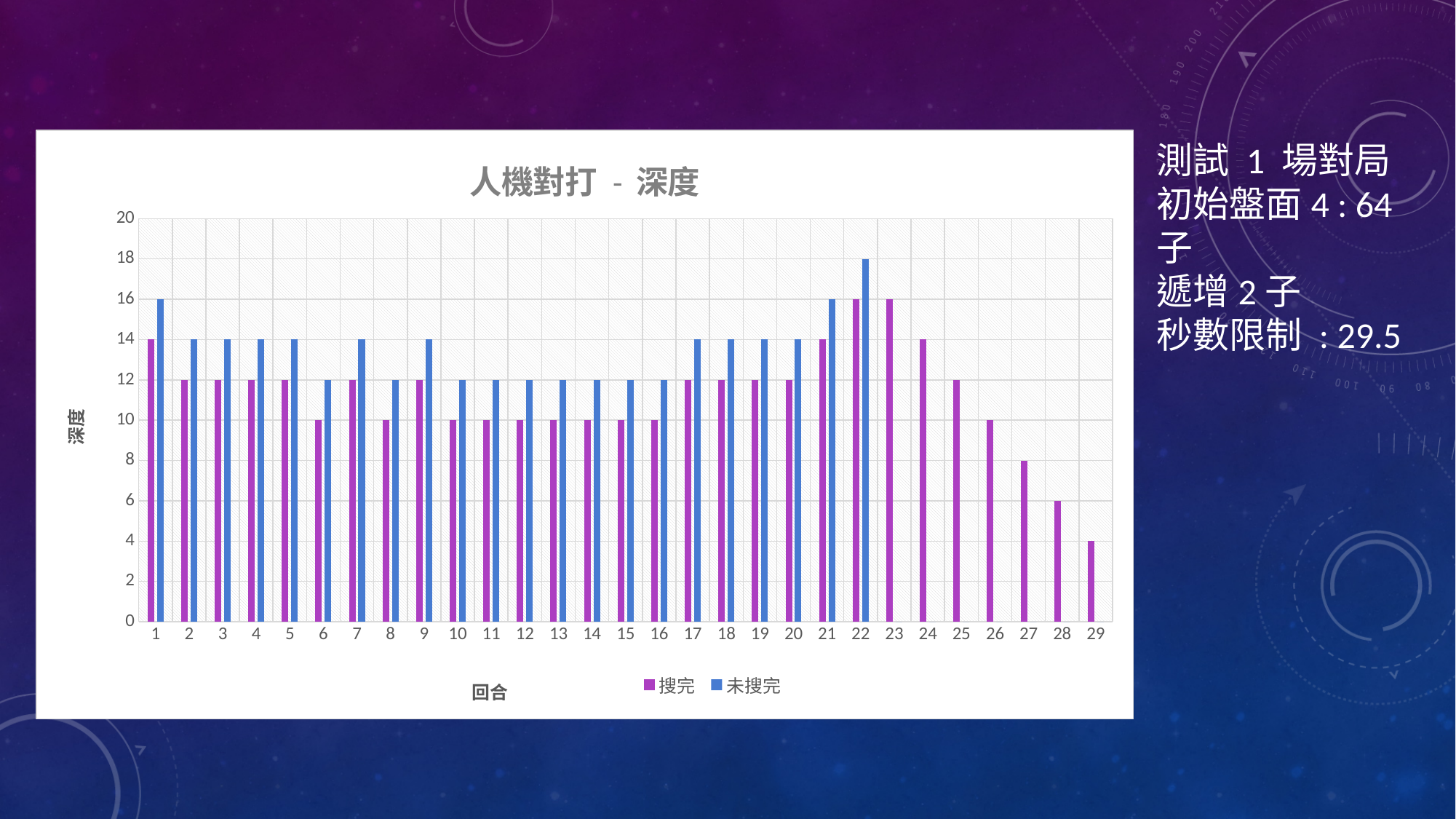

### Chart: 人機對打 - 深度

| Category |  |  |
|---|---|---|
測試 1 場對局
初始盤面4 : 64子
遞增2子
秒數限制 : 29.5